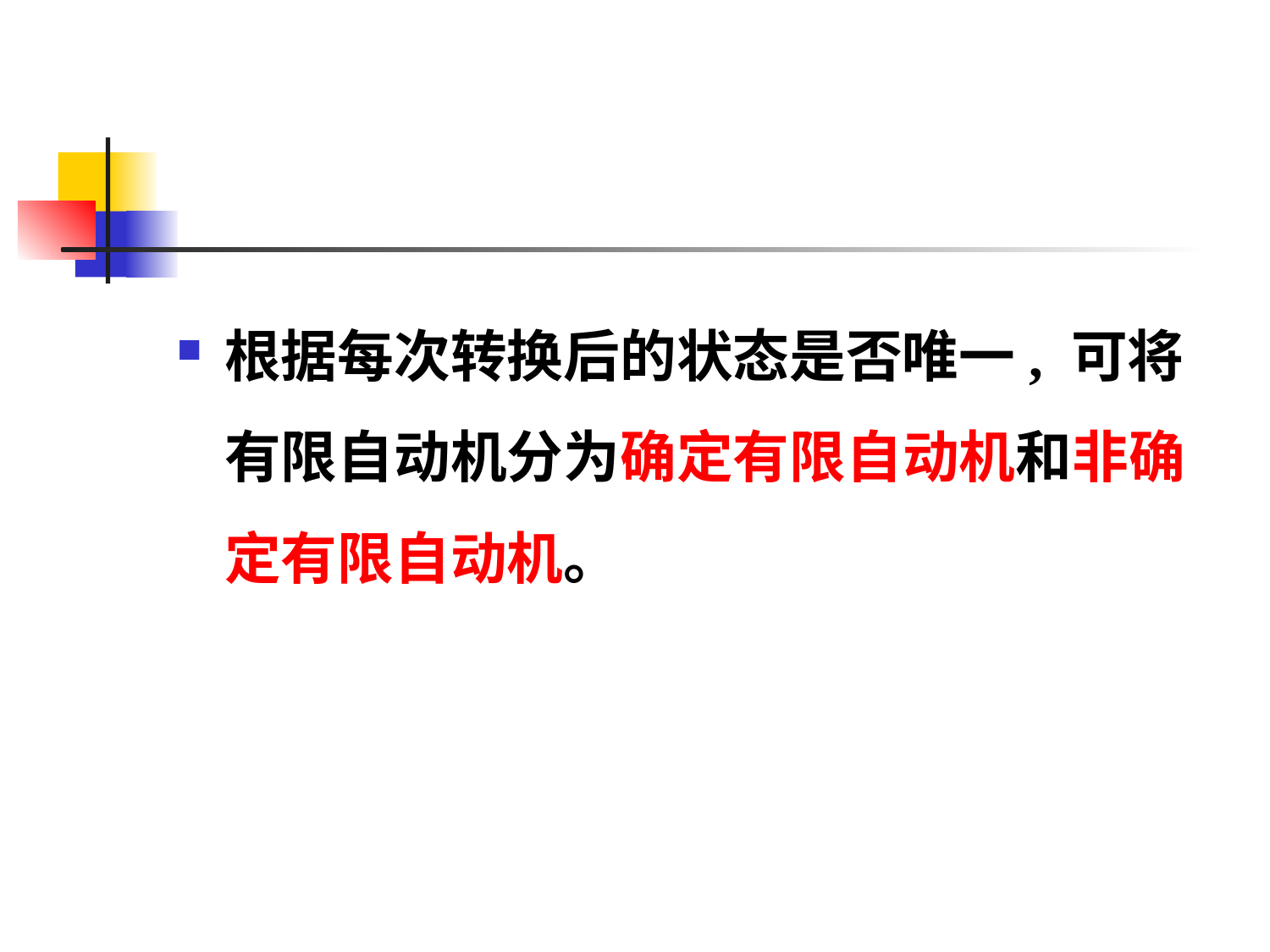

#
根据每次转换后的状态是否唯一, 可将有限自动机分为确定有限自动机和非确定有限自动机。